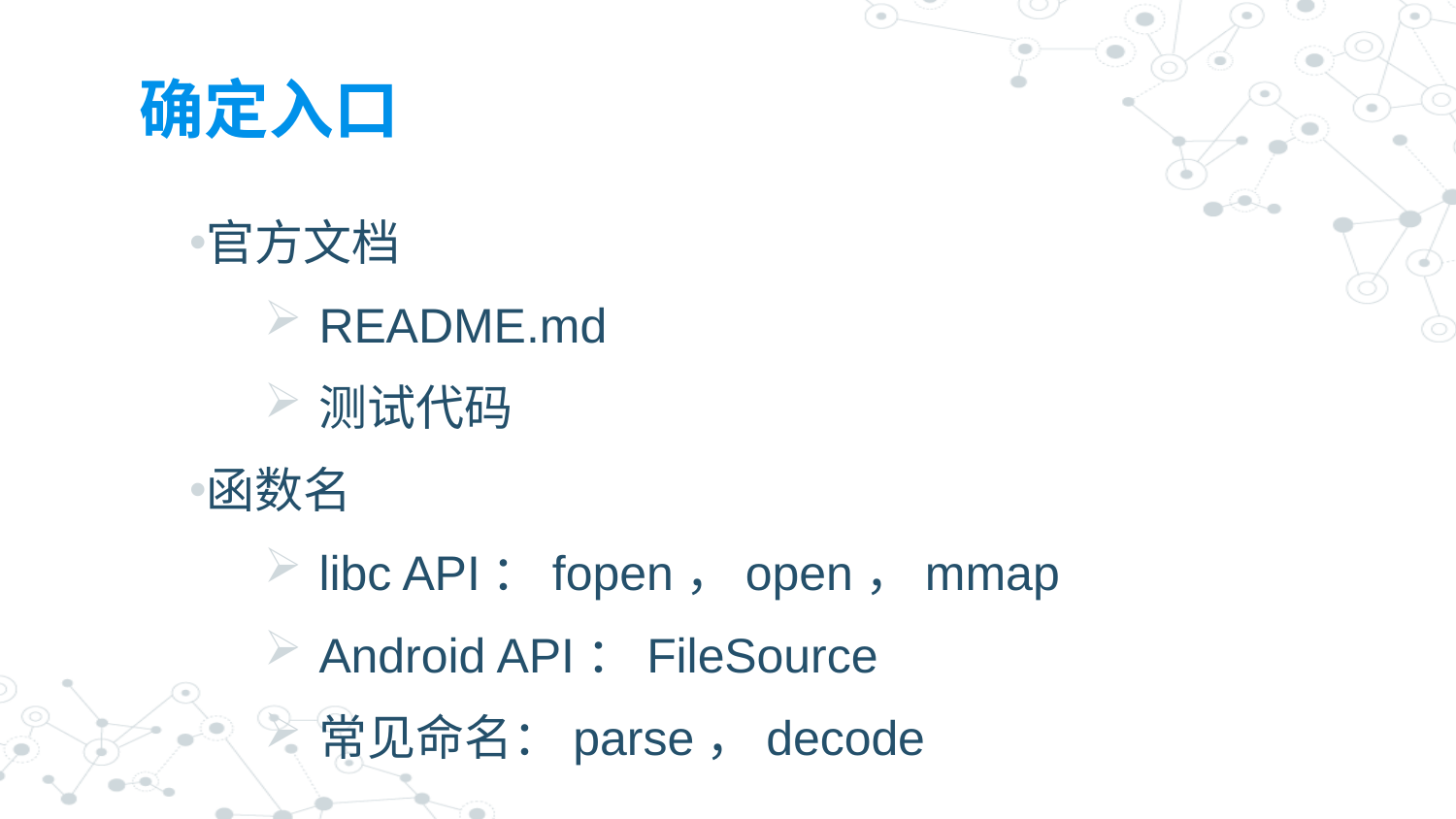

# 确定入口
官方文档
README.md
测试代码
函数名
libc API：fopen，open，mmap
Android API：FileSource
常见命名：parse，decode